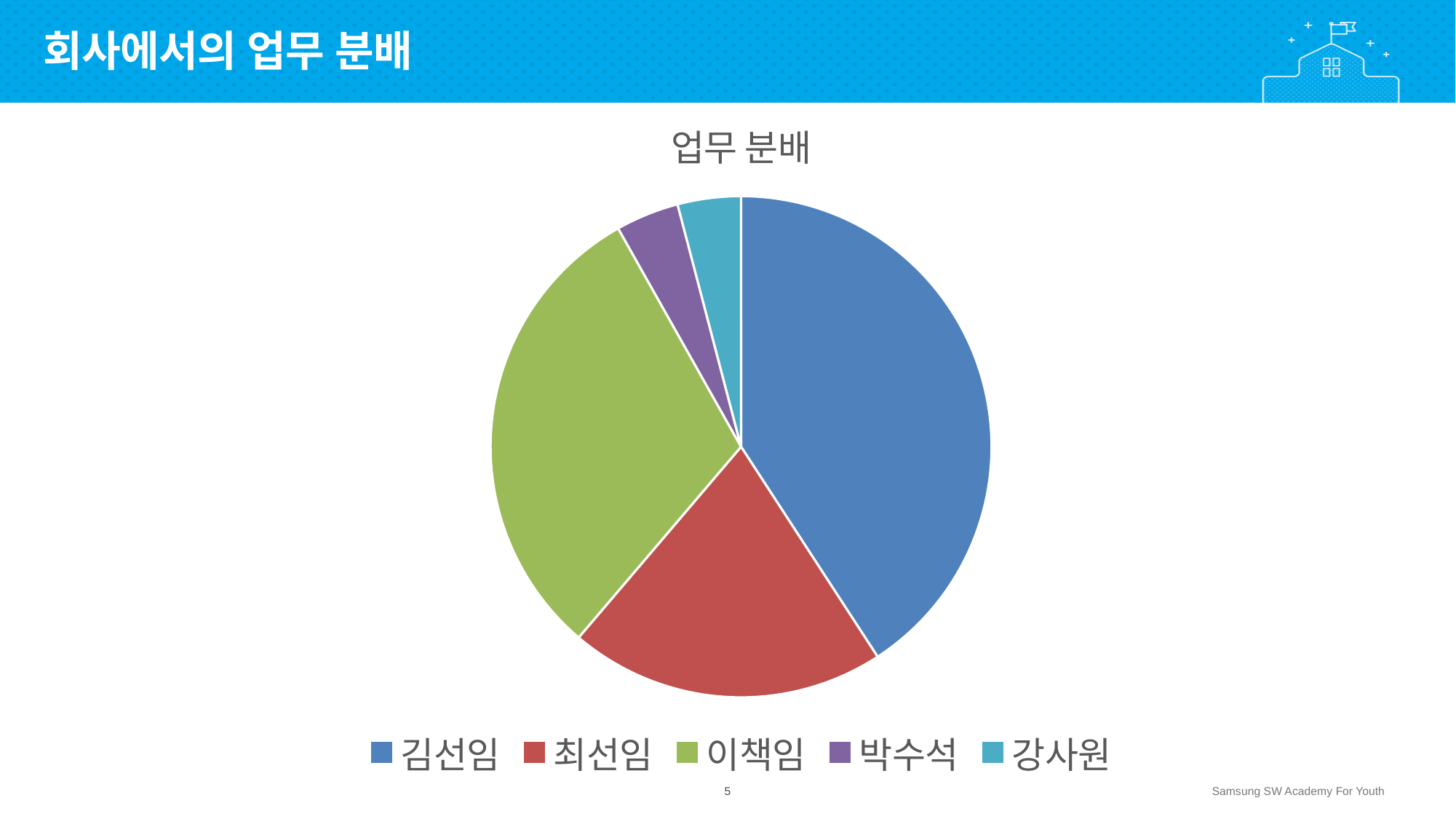

회사에서의 업무 분배

### Chart:

| Category | 업무 분배 |
|---|---|
| 김선임 | 2.0 |
| 최선임 | 1.0 |
| 이책임 | 1.5 |
| 박수석 | 0.2 |
| 강사원 | 0.2 |